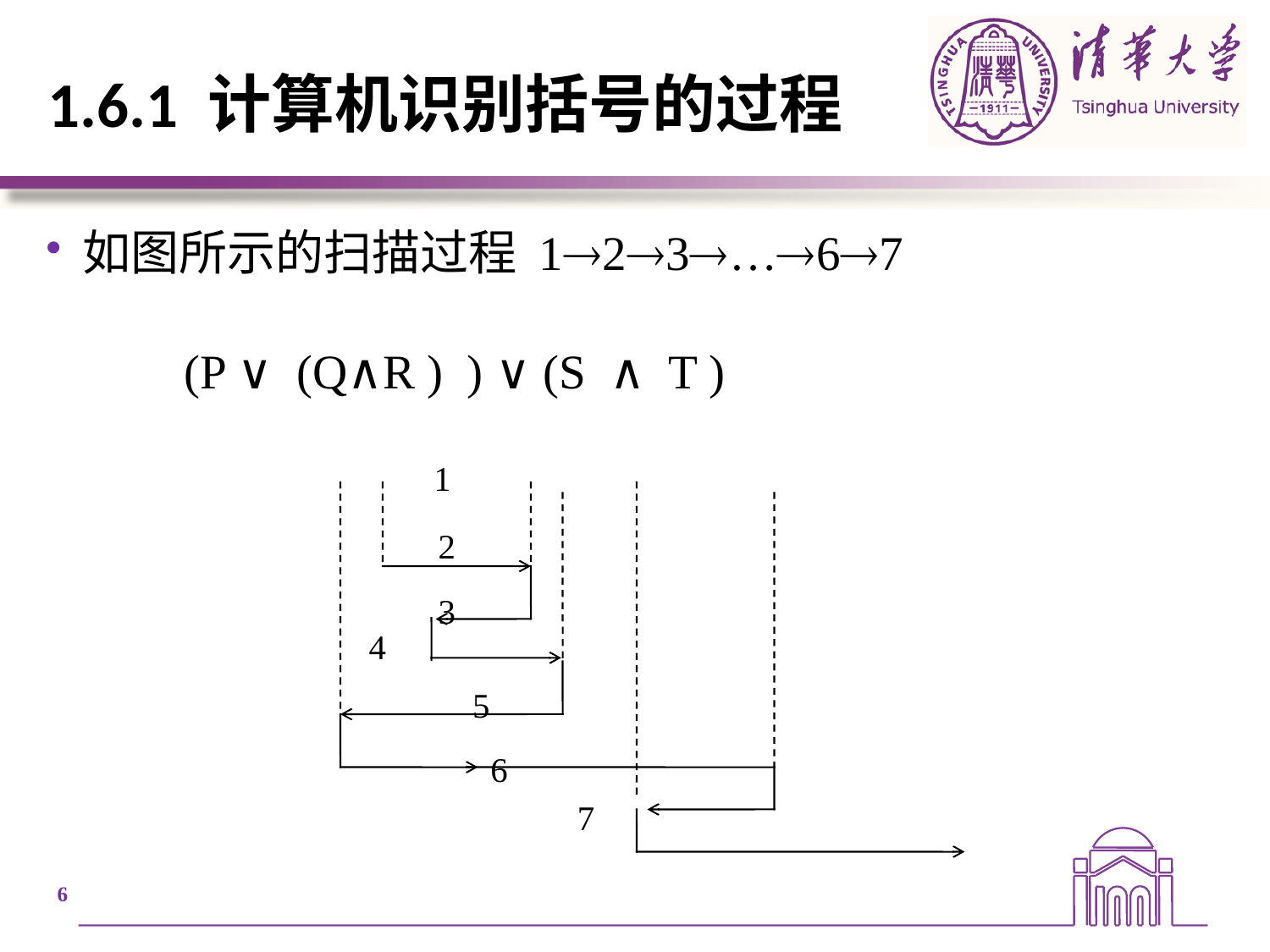

# 1.6.1 计算机识别括号的过程
如图所示的扫描过程 1→2→3→…→6→7

		 (P ∨  (Q∧R )  ) ∨ (S  ∧  T )

                                1
                                             2
                                             3
                                     4
                                             5
				                                               6
				                                                         7